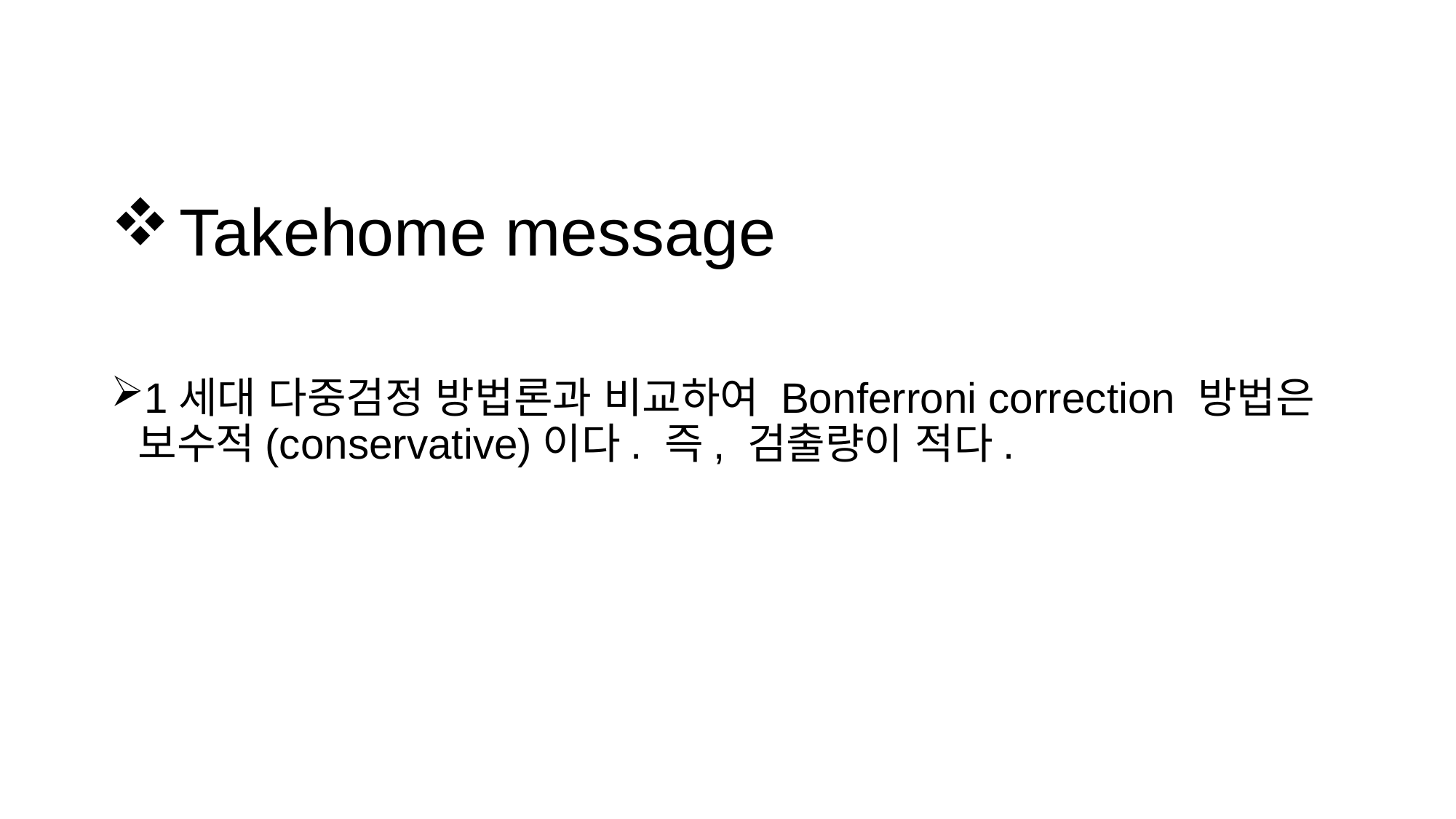

# Takehome message
1세대 다중검정 방법론과 비교하여 Bonferroni correction 방법은 보수적(conservative)이다. 즉, 검출량이 적다.